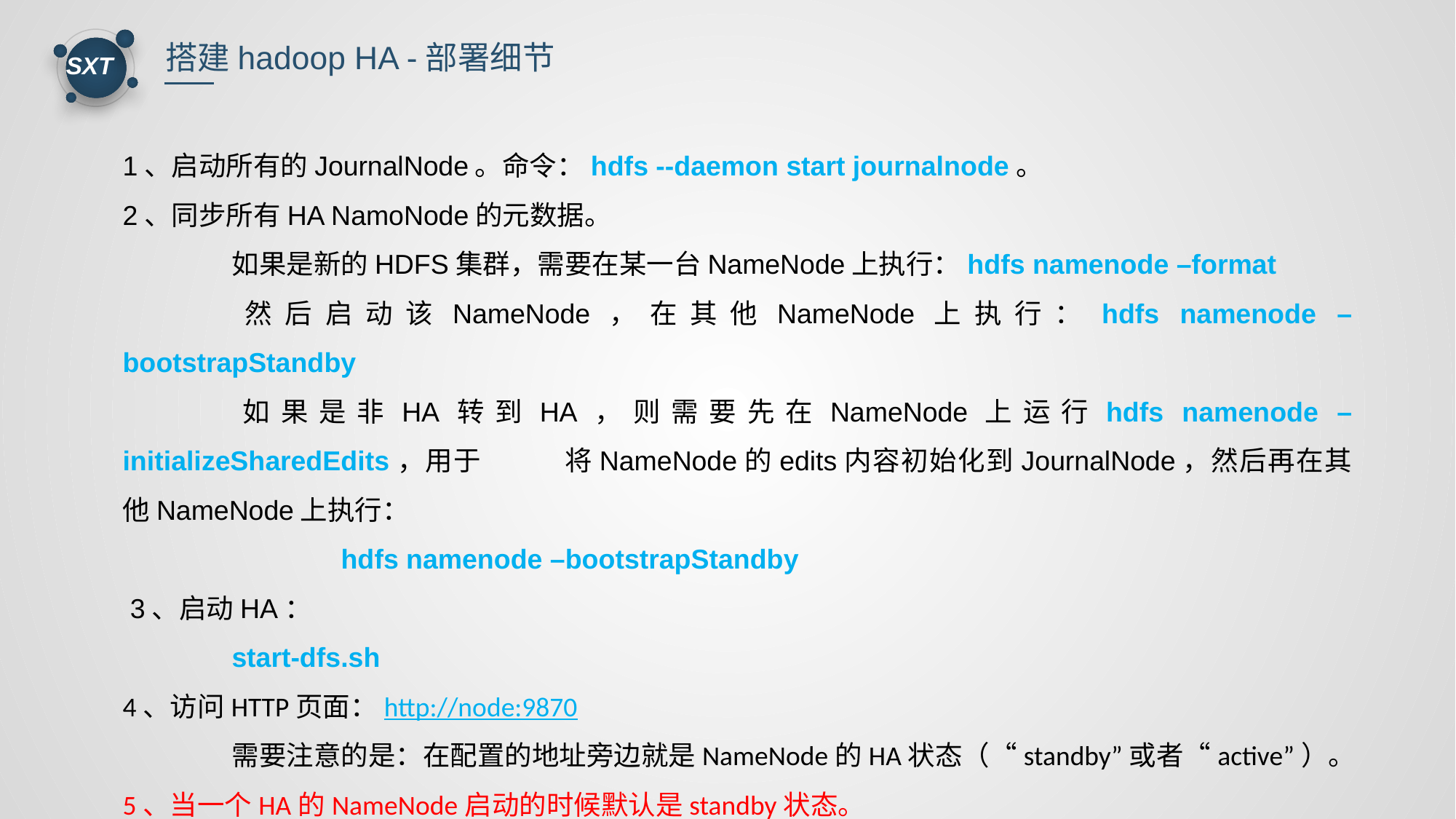

搭建hadoop HA -部署细节
1、启动所有的JournalNode。命令：hdfs --daemon start journalnode。
2、同步所有HA NamoNode的元数据。
	如果是新的HDFS集群，需要在某一台NameNode上执行：hdfs namenode –format
	然后启动该NameNode，在其他NameNode上执行：hdfs namenode –bootstrapStandby
	如果是非HA转到HA，则需要先在NameNode上运行hdfs namenode –initializeSharedEdits，用于	将NameNode的edits内容初始化到JournalNode，然后再在其他NameNode上执行：
		hdfs namenode –bootstrapStandby
 3、启动HA：
	start-dfs.sh
4、访问HTTP页面：http://node:9870
	需要注意的是：在配置的地址旁边就是NameNode的HA状态（“standby”或者“active”）。
5、当一个HA的NameNode启动的时候默认是standby状态。